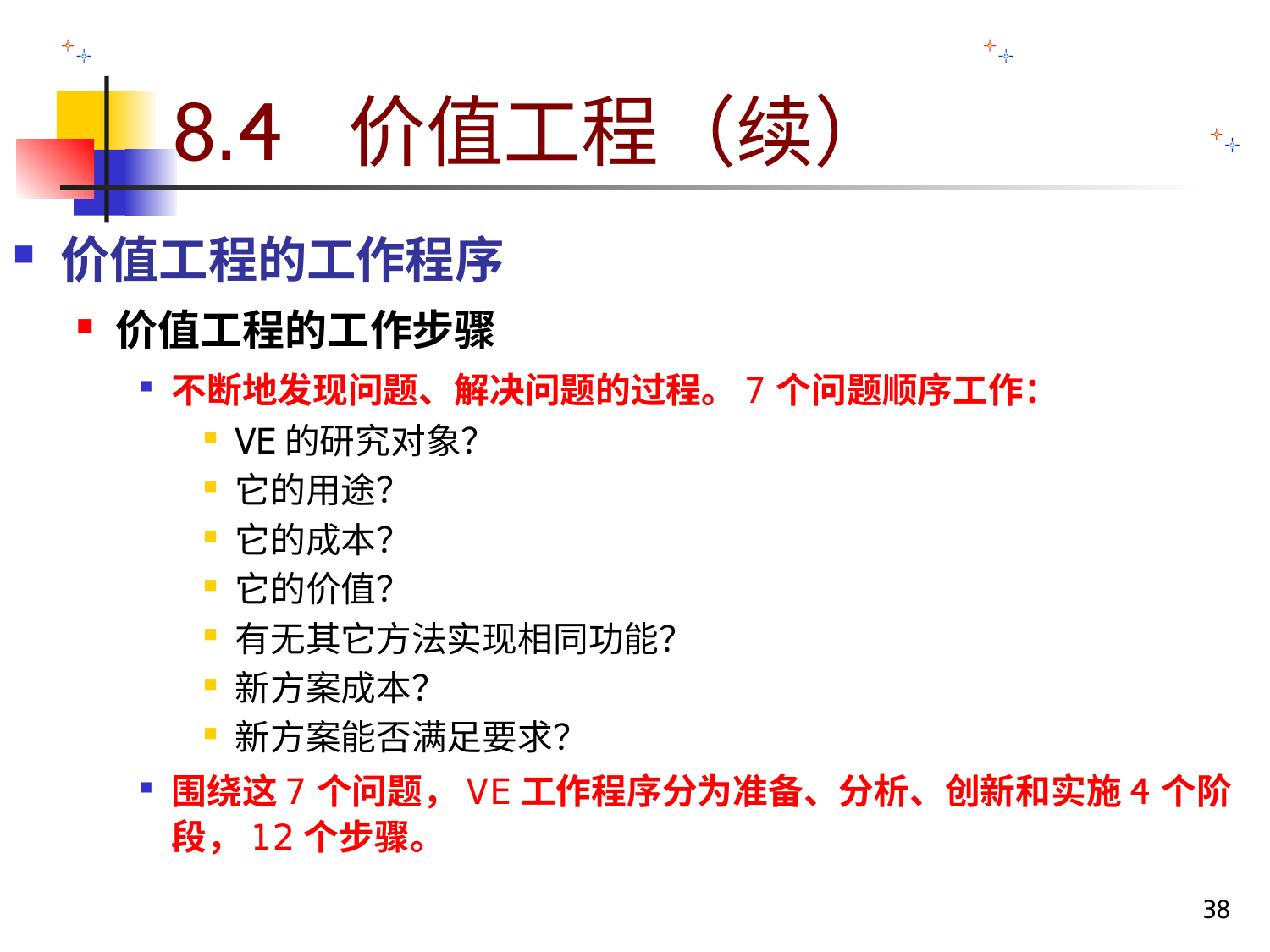

# 8.4  价值工程（续）
价值工程的工作程序
价值工程的工作步骤
不断地发现问题、解决问题的过程。7个问题顺序工作：
VE的研究对象？
它的用途？
它的成本？
它的价值？
有无其它方法实现相同功能？
新方案成本？
新方案能否满足要求？
围绕这7个问题，VE工作程序分为准备、分析、创新和实施4个阶段，12个步骤。
38